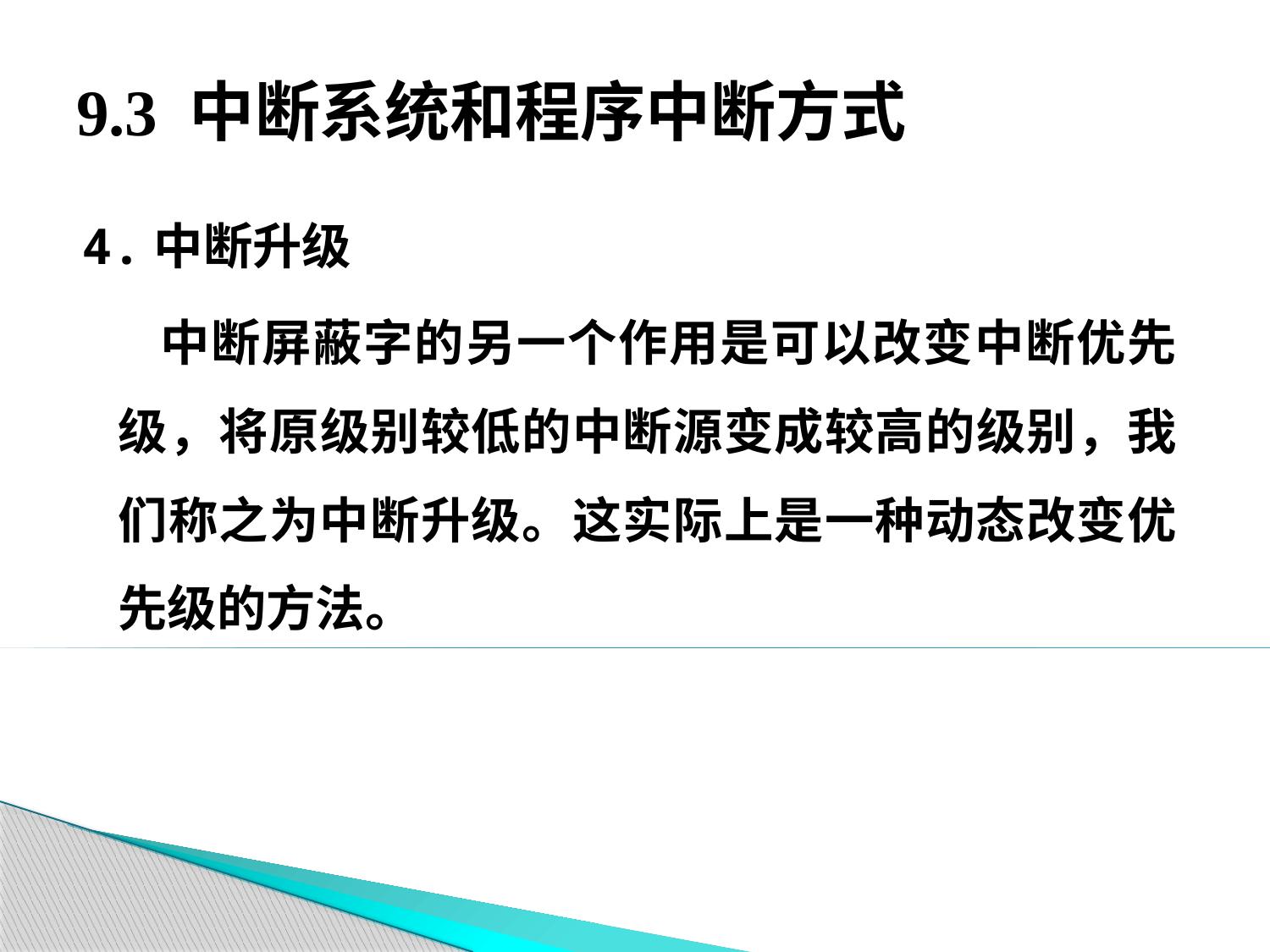

# 9.3 中断系统和程序中断方式
4.中断升级
     中断屏蔽字的另一个作用是可以改变中断优先级，将原级别较低的中断源变成较高的级别，我们称之为中断升级。这实际上是一种动态改变优先级的方法。